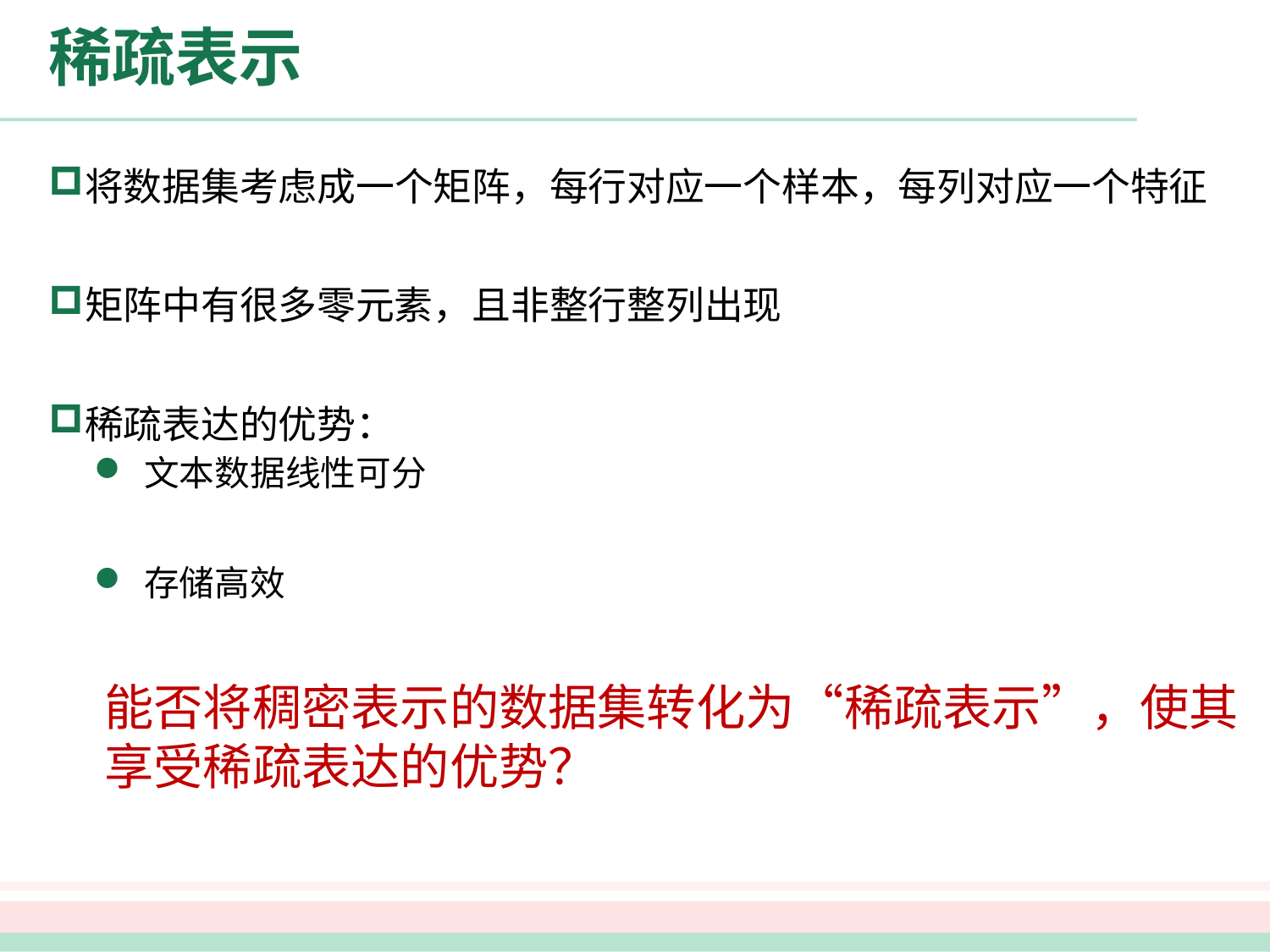

# 稀疏表示
将数据集考虑成一个矩阵，每行对应一个样本，每列对应一个特征

矩阵中有很多零元素，且非整行整列出现

稀疏表达的优势：
文本数据线性可分

存储高效

能否将稠密表示的数据集转化为“稀疏表示”，使其享受稀疏表达的优势？